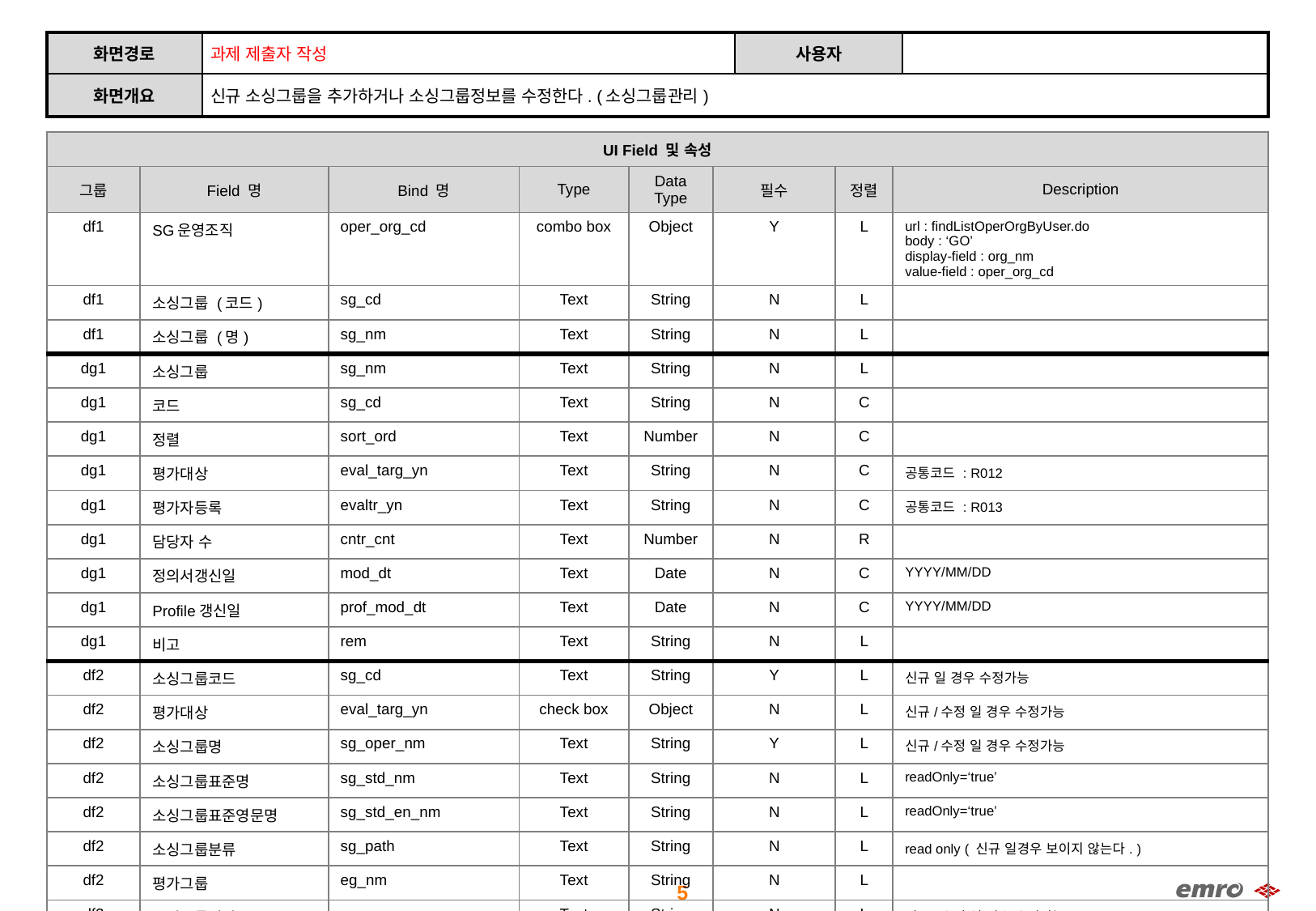

| 화면경로 | 과제 제출자 작성 | 사용자 |  |
| --- | --- | --- | --- |
| 화면개요 | 신규 소싱그룹을 추가하거나 소싱그룹정보를 수정한다. (소싱그룹관리) |  |  |
| UI Field 및 속성 |  |  |  |  |  |  |  |
| --- | --- | --- | --- | --- | --- | --- | --- |
| 그룹 | Field 명 | Bind 명 | Type | Data Type | 필수 | 정렬 | Description |
| df1 | SG운영조직 | oper\_org\_cd | combo box | Object | Y | L | url : findListOperOrgByUser.do body : ‘GO’ display-field : org\_nm value-field : oper\_org\_cd |
| df1 | 소싱그룹 (코드) | sg\_cd | Text | String | N | L |  |
| df1 | 소싱그룹 (명) | sg\_nm | Text | String | N | L |  |
| dg1 | 소싱그룹 | sg\_nm | Text | String | N | L |  |
| dg1 | 코드 | sg\_cd | Text | String | N | C |  |
| dg1 | 정렬 | sort\_ord | Text | Number | N | C |  |
| dg1 | 평가대상 | eval\_targ\_yn | Text | String | N | C | 공통코드 : R012 |
| dg1 | 평가자등록 | evaltr\_yn | Text | String | N | C | 공통코드 : R013 |
| dg1 | 담당자 수 | cntr\_cnt | Text | Number | N | R |  |
| dg1 | 정의서갱신일 | mod\_dt | Text | Date | N | C | YYYY/MM/DD |
| dg1 | Profile갱신일 | prof\_mod\_dt | Text | Date | N | C | YYYY/MM/DD |
| dg1 | 비고 | rem | Text | String | N | L |  |
| df2 | 소싱그룹코드 | sg\_cd | Text | String | Y | L | 신규 일 경우 수정가능 |
| df2 | 평가대상 | eval\_targ\_yn | check box | Object | N | L | 신규/수정 일 경우 수정가능 |
| df2 | 소싱그룹명 | sg\_oper\_nm | Text | String | Y | L | 신규/수정 일 경우 수정가능 |
| df2 | 소싱그룹표준명 | sg\_std\_nm | Text | String | N | L | readOnly=‘true’ |
| df2 | 소싱그룹표준영문명 | sg\_std\_en\_nm | Text | String | N | L | readOnly=‘true’ |
| df2 | 소싱그룹분류 | sg\_path | Text | String | N | L | read only ( 신규 일경우 보이지 않는다. ) |
| df2 | 평가그룹 | eg\_nm | Text | String | N | L |  |
| df2 | 소싱그룹정의 | rem | Text | String | N | L | 신규/수정 일 경우 수정가능 |
| df2 | 첨부파일 그룹번호 | att\_no | cc-upload | Object | N | L |  |